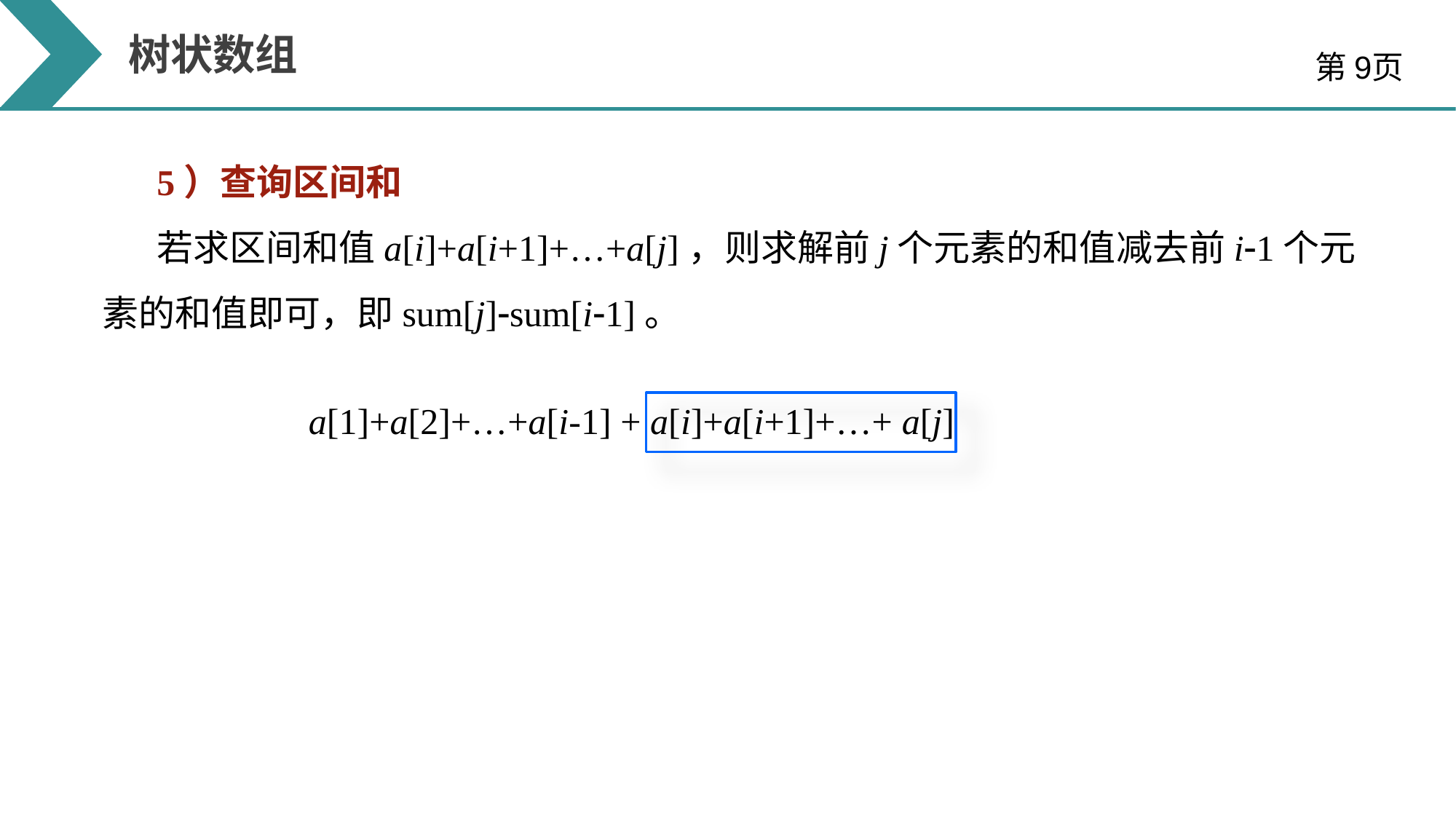

树状数组
第9页
5）查询区间和
若求区间和值a[i]+a[i+1]+…+a[j]，则求解前j个元素的和值减去前i−1个元素的和值即可，即sum[j]−sum[i−1]。

a[1]+a[2]+…+a[i-1] + a[i]+a[i+1]+…+ a[j]